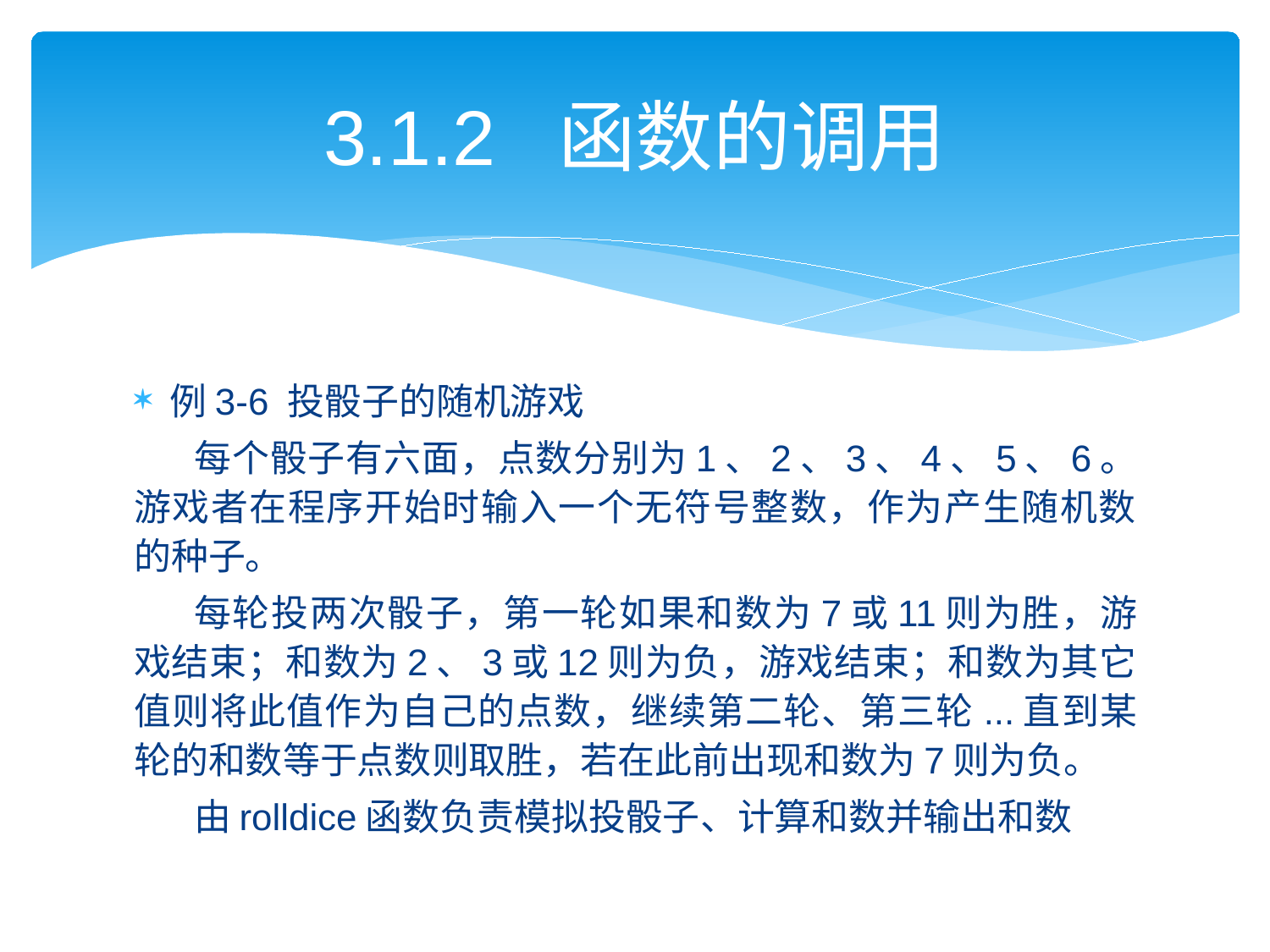

# 3.1.2  函数的调用
例3-6 投骰子的随机游戏
每个骰子有六面，点数分别为1、2、3、4、5、6。游戏者在程序开始时输入一个无符号整数，作为产生随机数的种子。
每轮投两次骰子，第一轮如果和数为7或11则为胜，游戏结束；和数为2、3或12则为负，游戏结束；和数为其它值则将此值作为自己的点数，继续第二轮、第三轮...直到某轮的和数等于点数则取胜，若在此前出现和数为7则为负。
由rolldice函数负责模拟投骰子、计算和数并输出和数